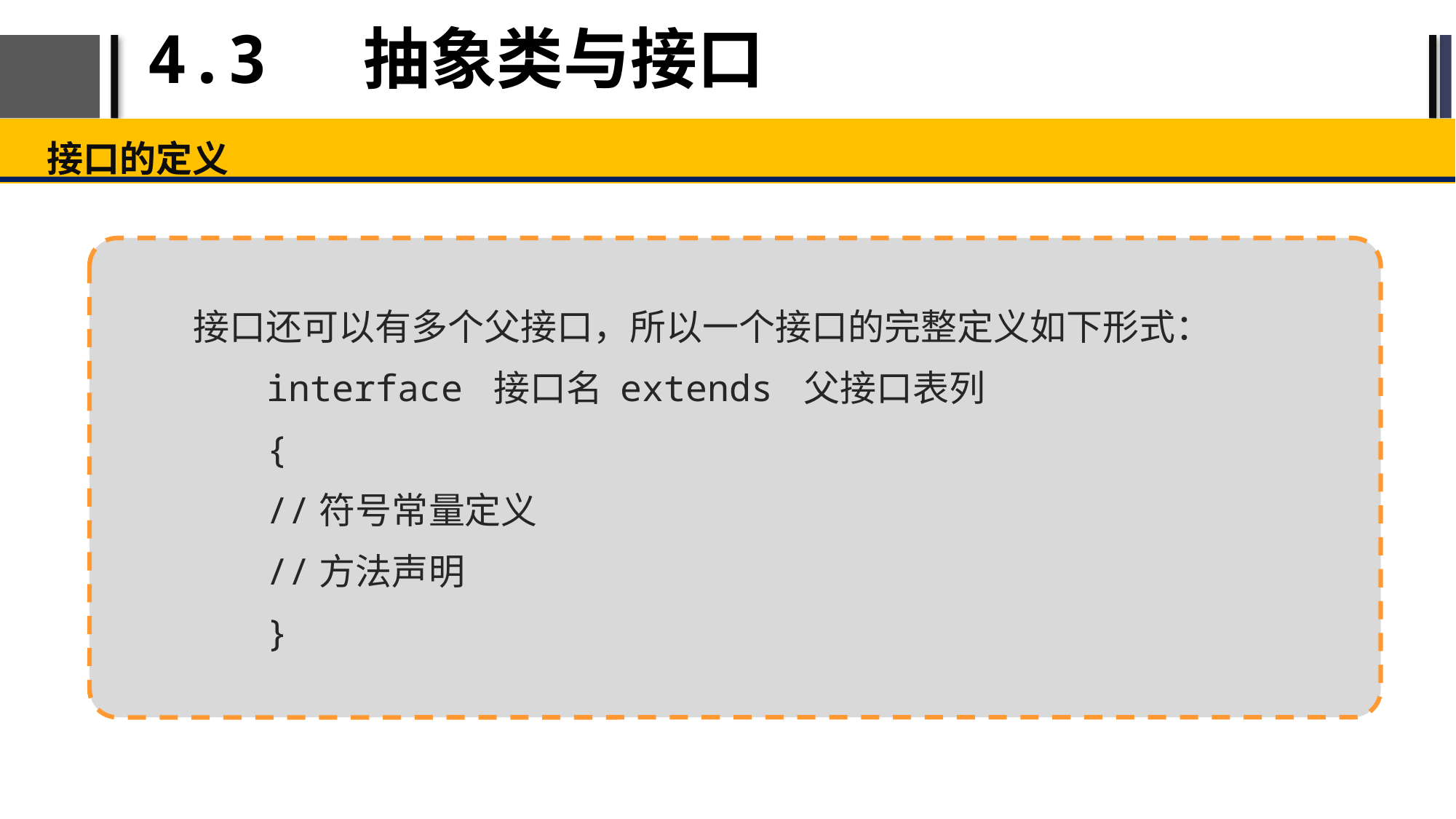

# 4.3  抽象类与接口

接口的定义

接口还可以有多个父接口，所以一个接口的完整定义如下形式：
interface 接口名 extends 父接口表列
{
//符号常量定义
//方法声明
}